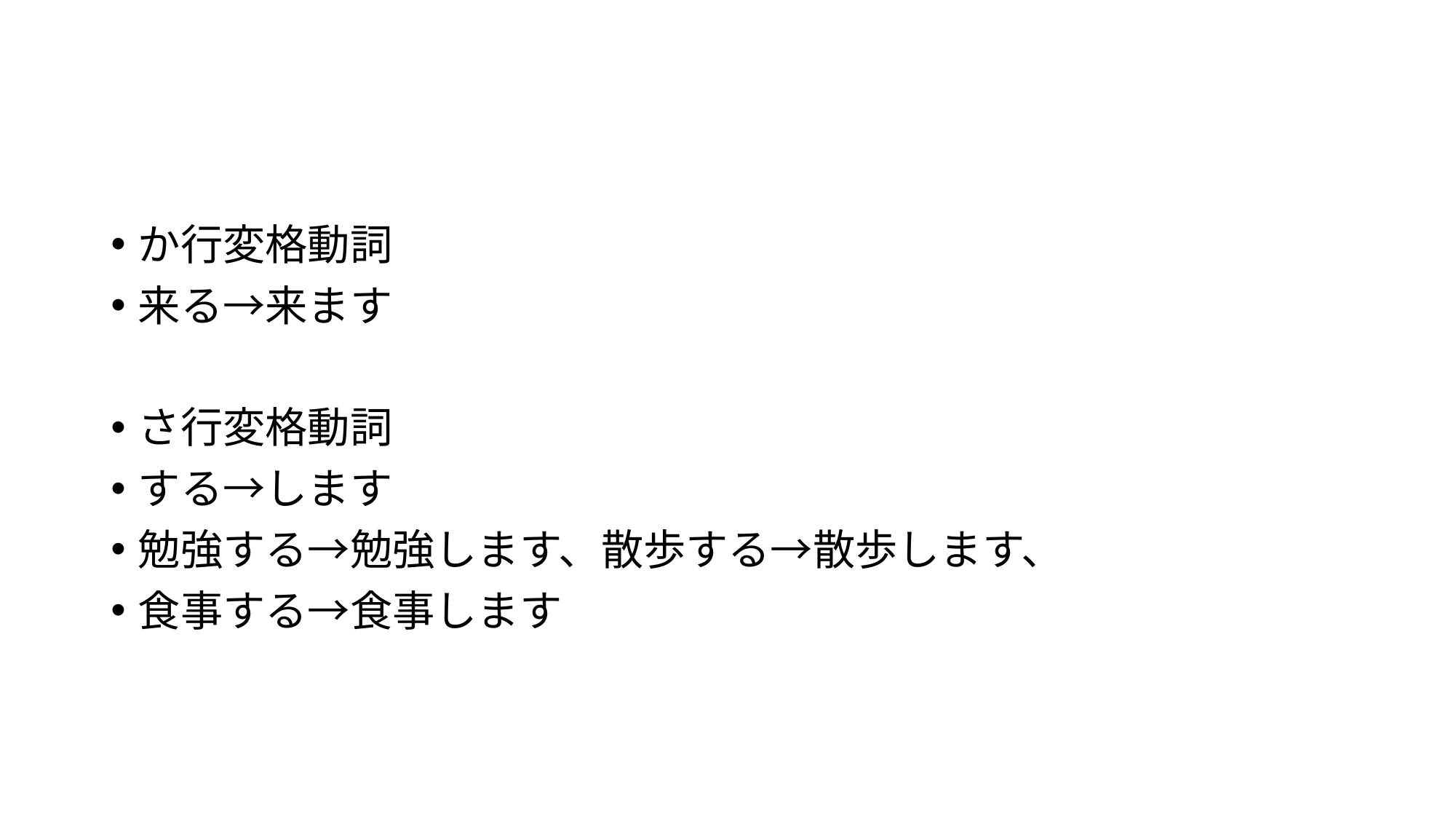

#
か行変格動詞
来る→来ます

さ行変格動詞
する→します
勉強する→勉強します、散歩する→散歩します、
食事する→食事します